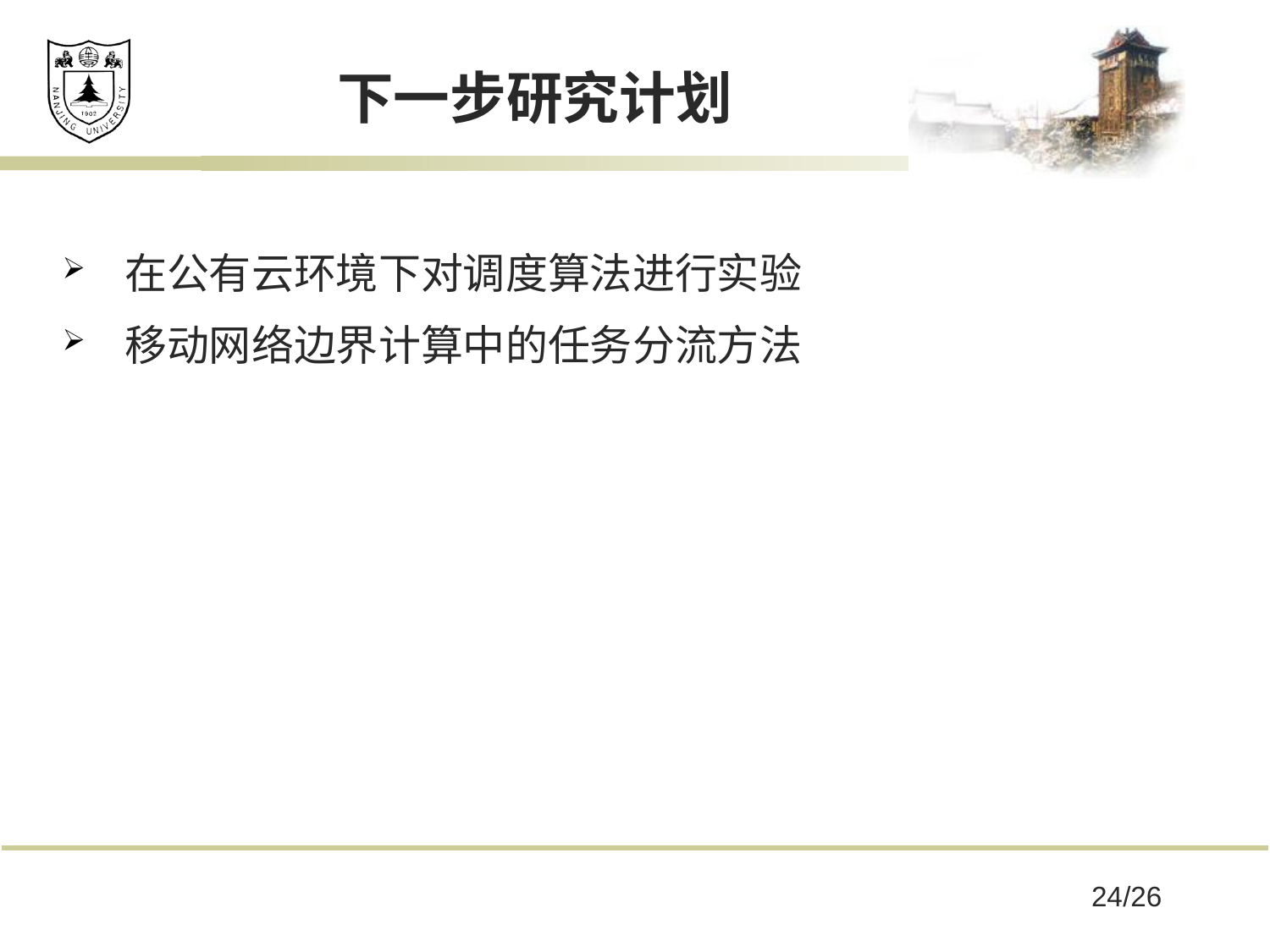

# 下一步研究计划

在公有云环境下对调度算法进行实验
移动网络边界计算中的任务分流方法

24/26